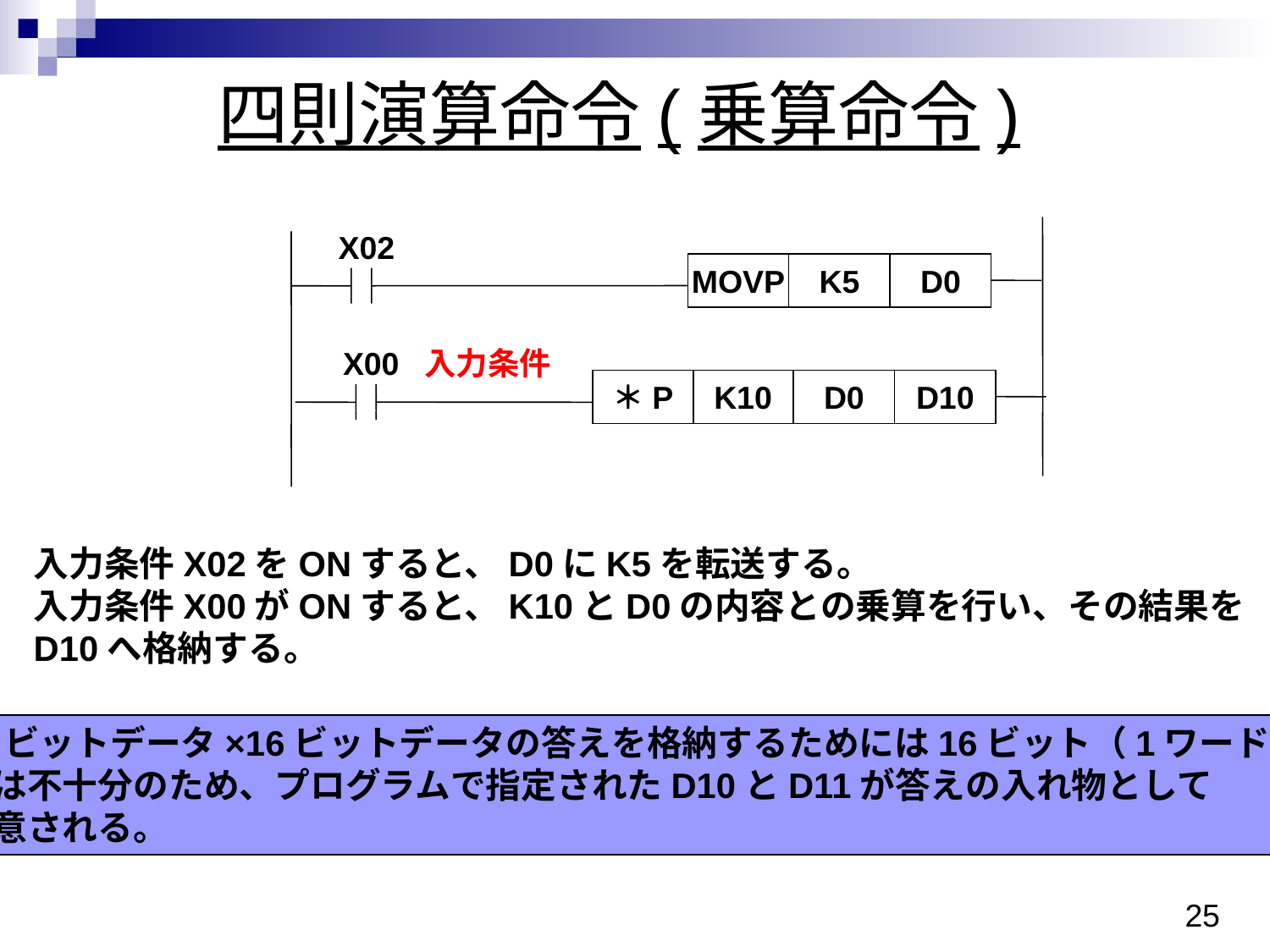

四則演算命令(乗算命令)

X02

MOVP
K5
D0

入力条件
X00
＊P
K10
D0
D10

入力条件X02をONすると、D0にK5を転送する。
入力条件X00がONすると、K10とD0の内容との乗算を行い、その結果を
D10へ格納する。
16ビットデータ×16ビットデータの答えを格納するためには16ビット（1ワード）
では不十分のため、プログラムで指定されたD10とD11が答えの入れ物として
用意される。
25